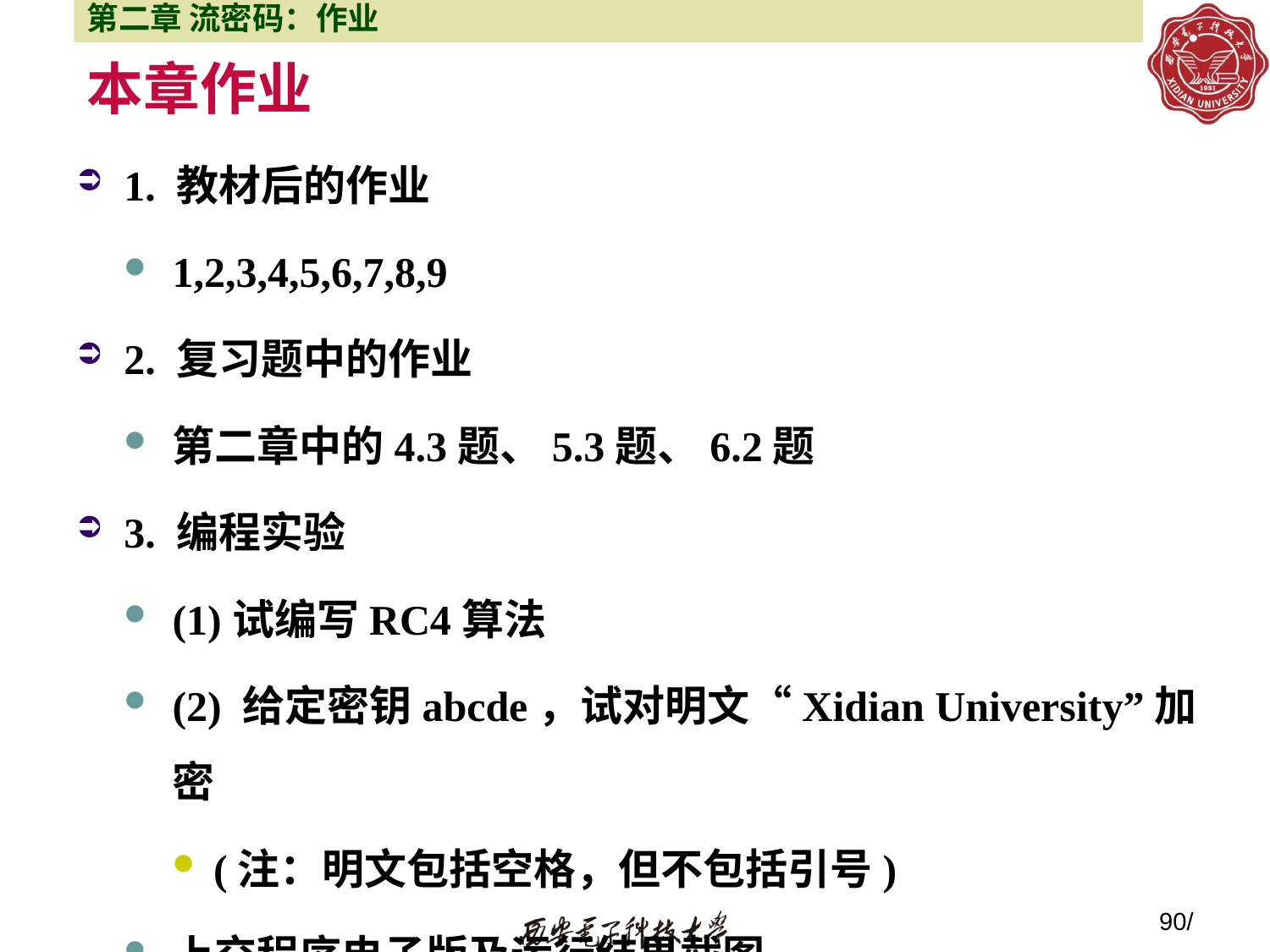

第二章 流密码：作业
# 本章作业
1. 教材后的作业
1,2,3,4,5,6,7,8,9
2. 复习题中的作业
第二章中的4.3题、5.3题、6.2题
3. 编程实验
(1)试编写RC4算法
(2) 给定密钥abcde，试对明文“Xidian University”加密
(注：明文包括空格，但不包括引号)
上交程序电子版及运行结果截图
90/